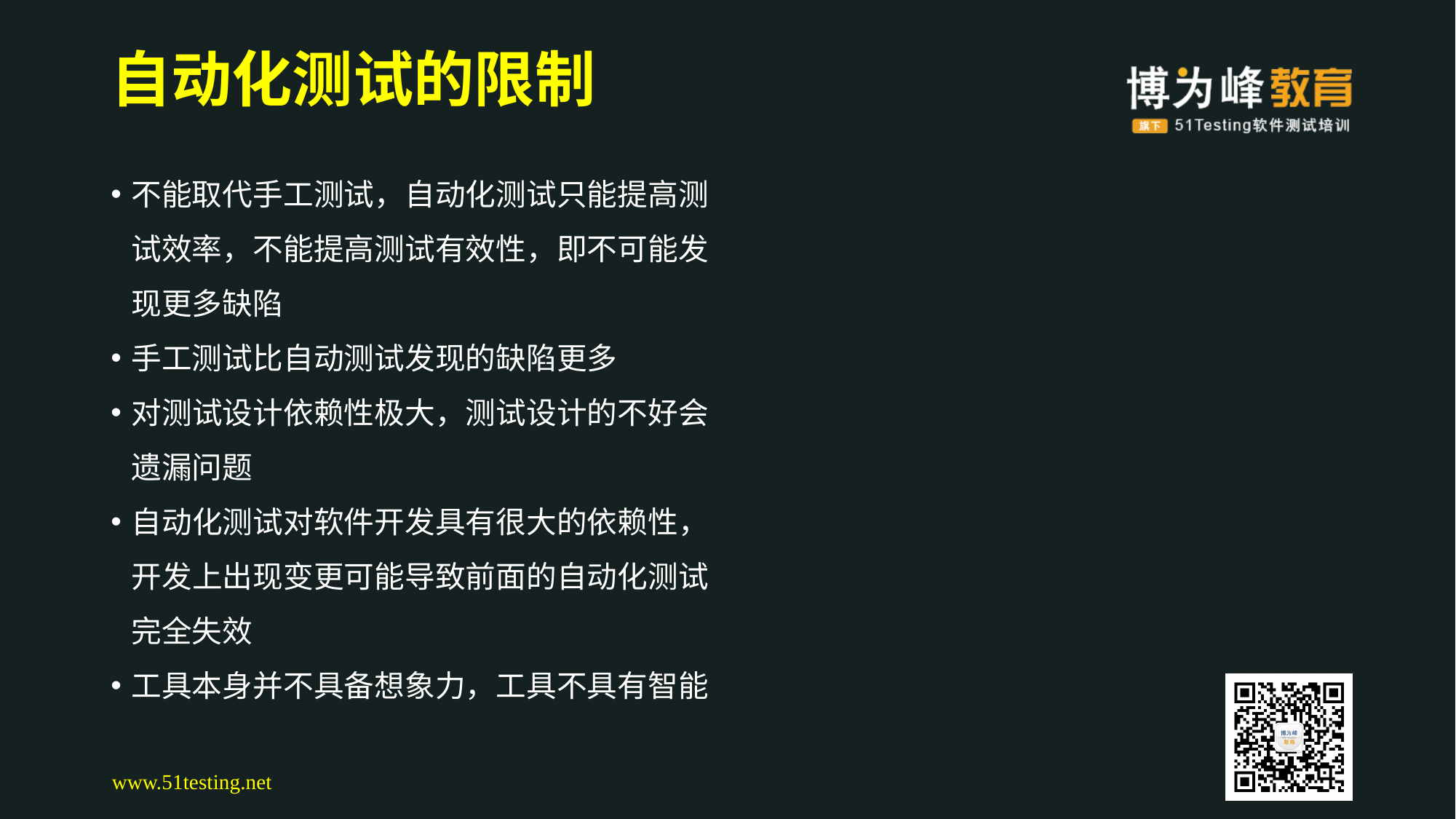

# 自动化测试的限制
不能取代手工测试，自动化测试只能提高测试效率，不能提高测试有效性，即不可能发现更多缺陷
手工测试比自动测试发现的缺陷更多
对测试设计依赖性极大，测试设计的不好会遗漏问题
自动化测试对软件开发具有很大的依赖性，开发上出现变更可能导致前面的自动化测试完全失效
工具本身并不具备想象力，工具不具有智能